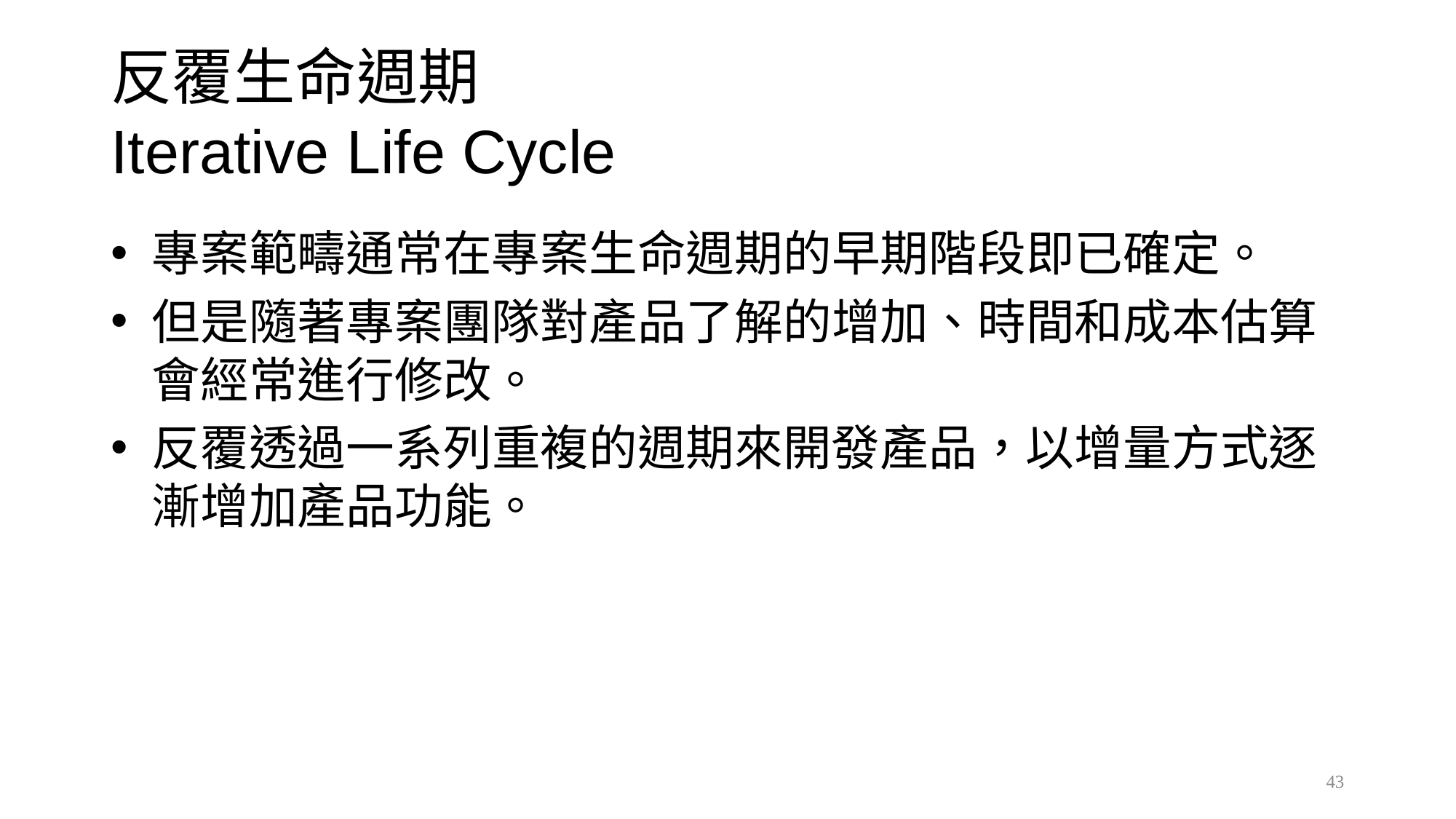

# 反覆生命週期 Iterative Life Cycle
專案範疇通常在專案生命週期的早期階段即已確定。
但是隨著專案團隊對產品了解的增加、時間和成本估算會經常進行修改。
反覆透過一系列重複的週期來開發產品，以增量方式逐漸增加產品功能。

43